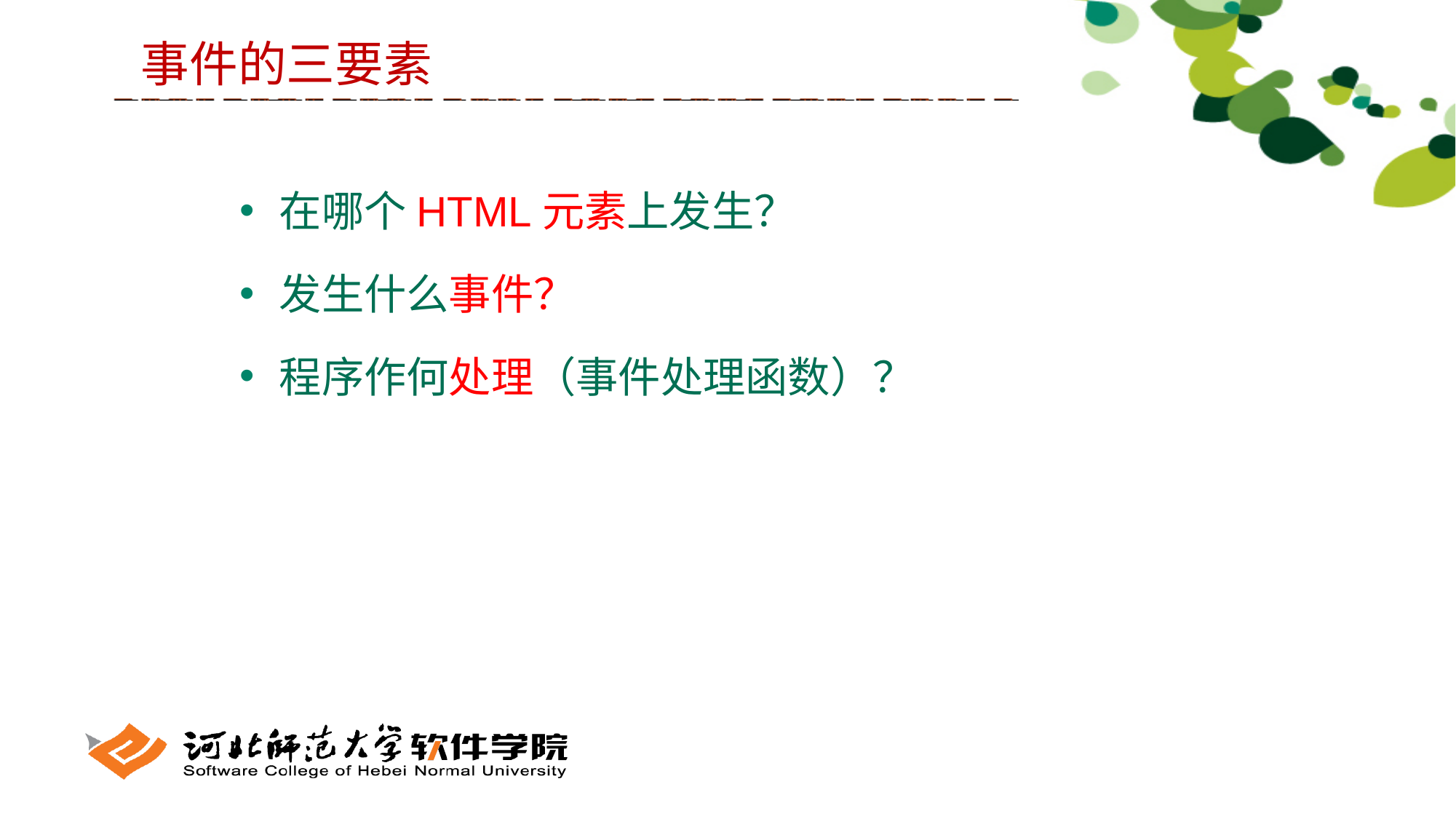

事件的三要素

 在哪个HTML元素上发生？
 发生什么事件？
 程序作何处理（事件处理函数）？